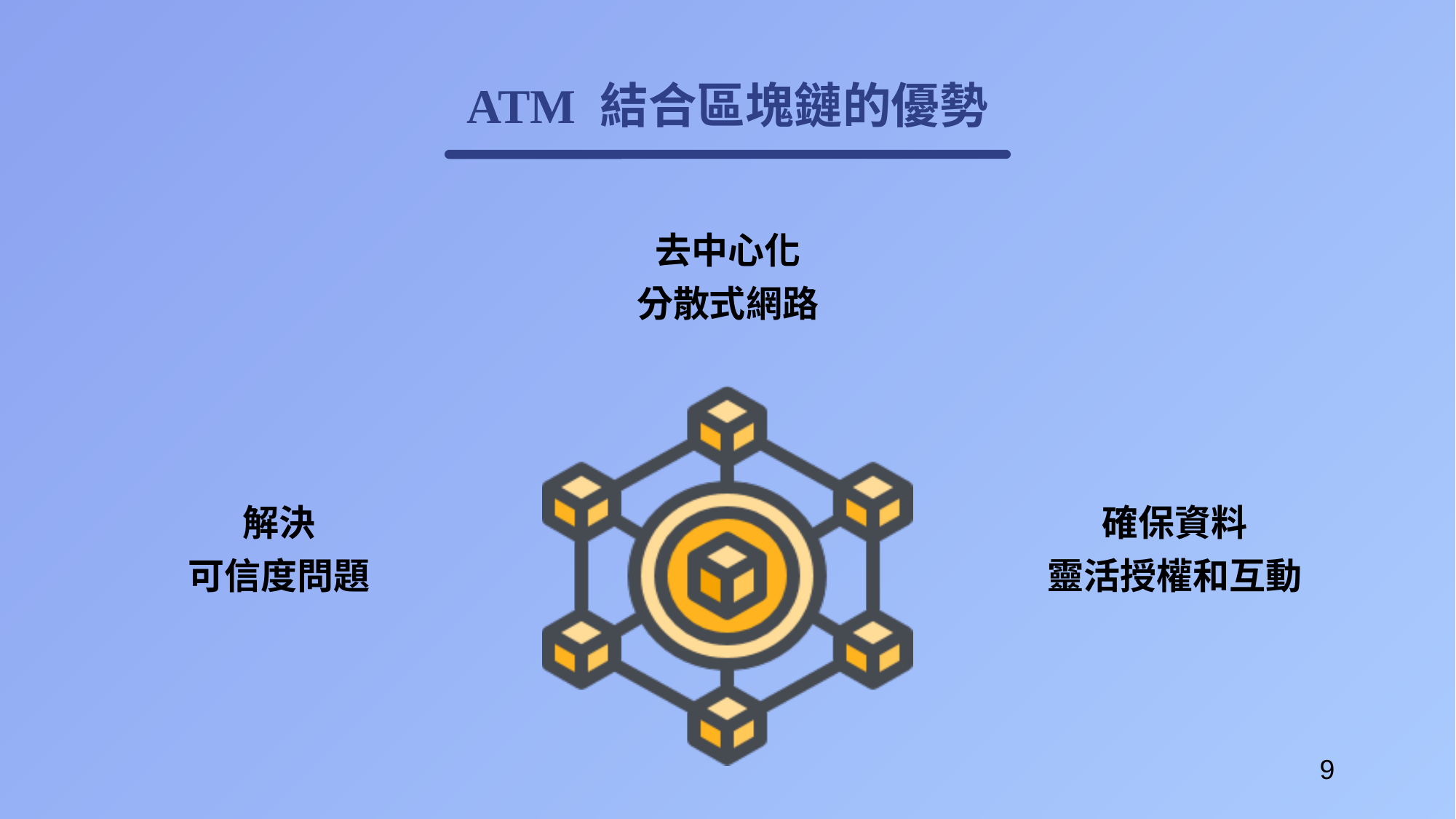

ATM 結合區塊鏈的優勢

去中心化
分散式網路

解決
可信度問題
確保資料
靈活授權和互動
9